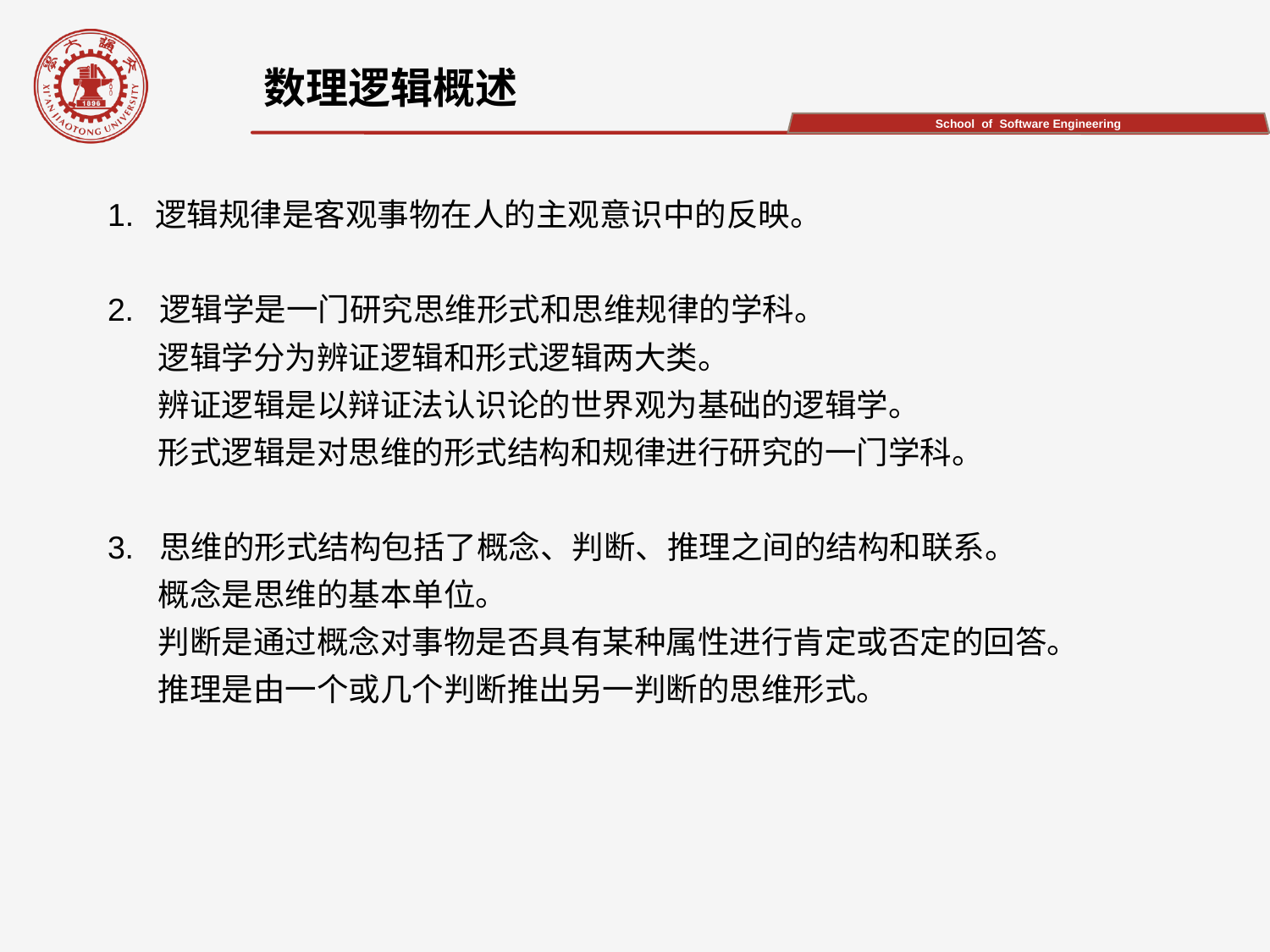

数理逻辑概述
逻辑规律是客观事物在人的主观意识中的反映。

2.  逻辑学是一门研究思维形式和思维规律的学科。
逻辑学分为辨证逻辑和形式逻辑两大类。
辨证逻辑是以辩证法认识论的世界观为基础的逻辑学。
形式逻辑是对思维的形式结构和规律进行研究的一门学科。

3.  思维的形式结构包括了概念、判断、推理之间的结构和联系。
概念是思维的基本单位。
判断是通过概念对事物是否具有某种属性进行肯定或否定的回答。
推理是由一个或几个判断推出另一判断的思维形式。